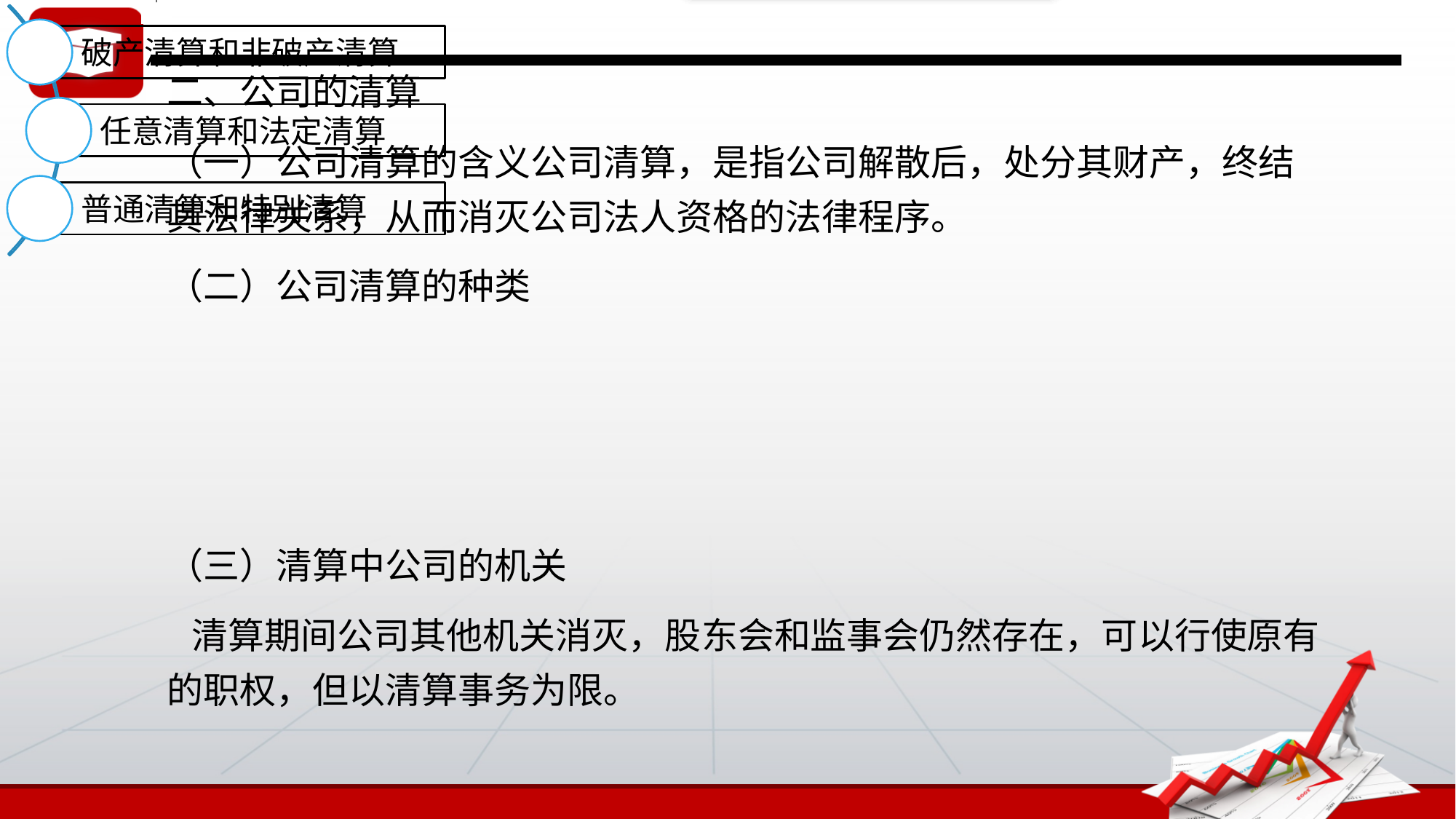

二、公司的清算
（一）公司清算的含义公司清算，是指公司解散后，处分其财产，终结其法律关系，从而消灭公司法人资格的法律程序。
（二）公司清算的种类

（三）清算中公司的机关
  清算期间公司其他机关消灭，股东会和监事会仍然存在，可以行使原有的职权，但以清算事务为限。
破产清算和非破产清算
任意清算和法定清算
普通清算和特别清算